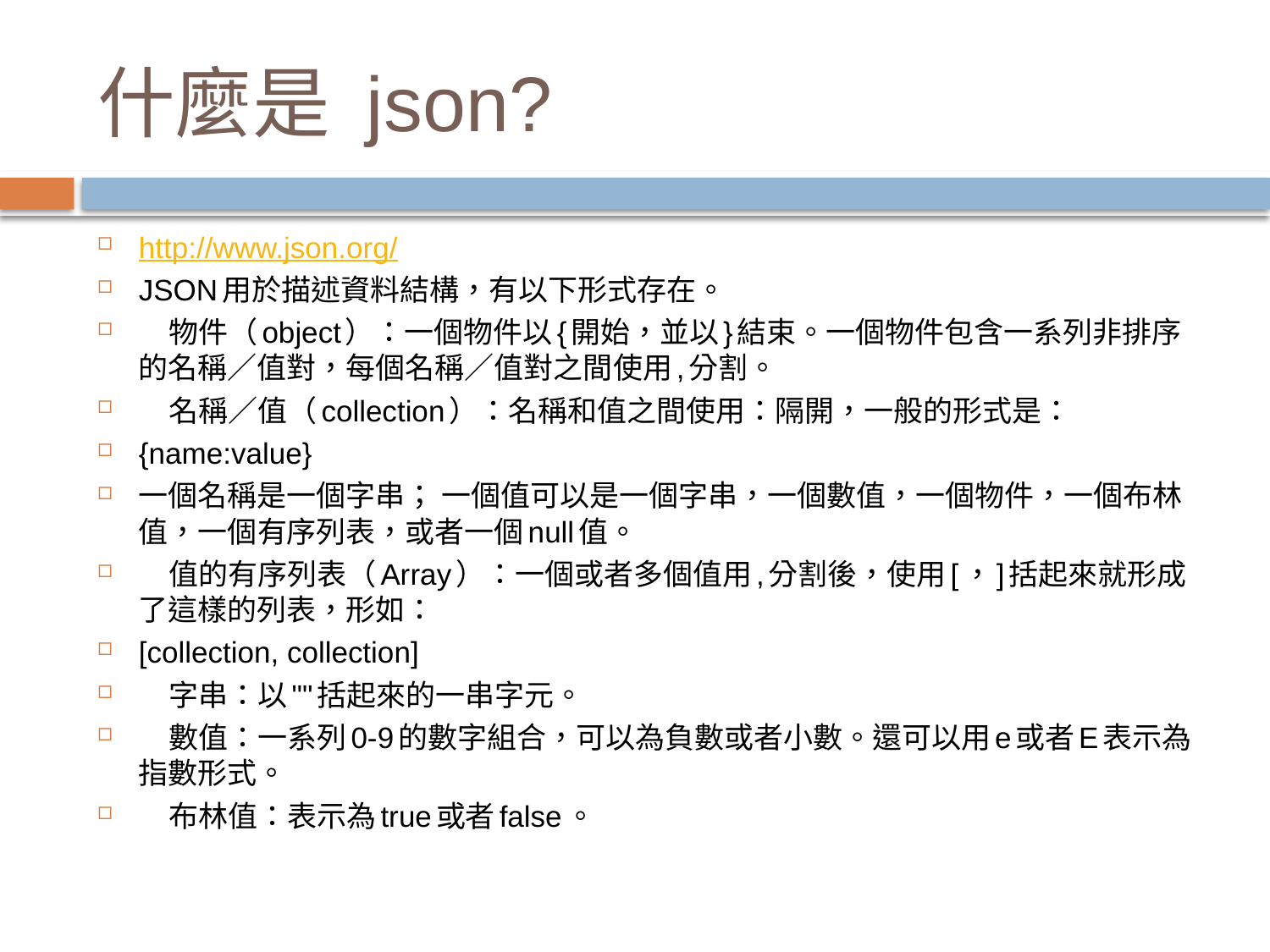

# 什麼是 json?
http://www.json.org/
JSON用於描述資料結構，有以下形式存在。
    物件（object）：一個物件以{開始，並以}結束。一個物件包含一系列非排序的名稱／值對，每個名稱／值對之間使用,分割。
    名稱／值（collection）：名稱和值之間使用：隔開，一般的形式是：
{name:value}
一個名稱是一個字串； 一個值可以是一個字串，一個數值，一個物件，一個布林值，一個有序列表，或者一個null值。
    值的有序列表（Array）：一個或者多個值用,分割後，使用[，]括起來就形成了這樣的列表，形如：
[collection, collection]
    字串：以""括起來的一串字元。
    數值：一系列0-9的數字組合，可以為負數或者小數。還可以用e或者E表示為指數形式。
    布林值：表示為true或者false。